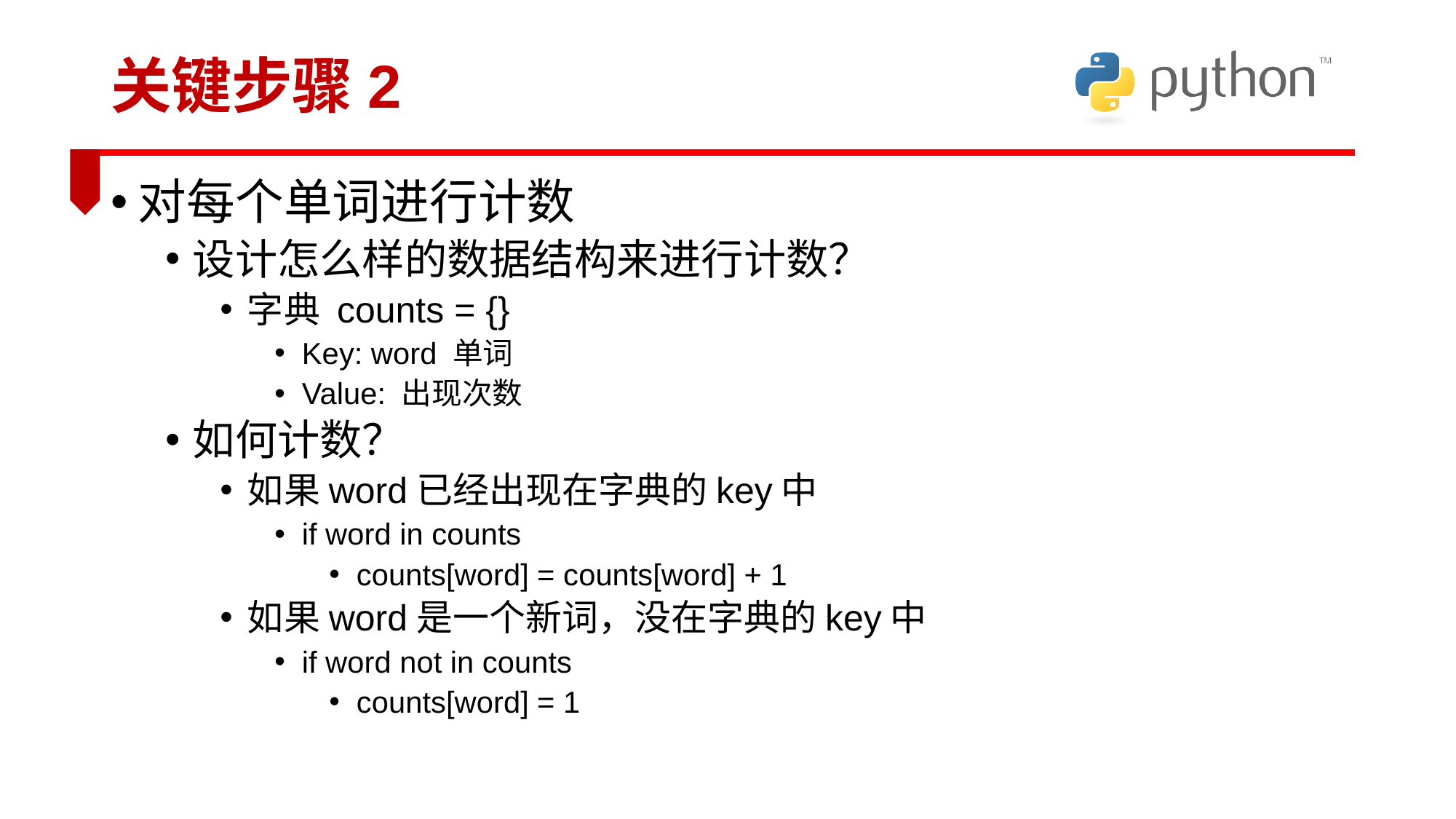

# 关键步骤2
对每个单词进行计数
设计怎么样的数据结构来进行计数？
字典 counts = {}
Key: word 单词
Value: 出现次数
如何计数？
如果word已经出现在字典的key中
if word in counts
counts[word] = counts[word] + 1
如果word是一个新词，没在字典的key中
if word not in counts
counts[word] = 1